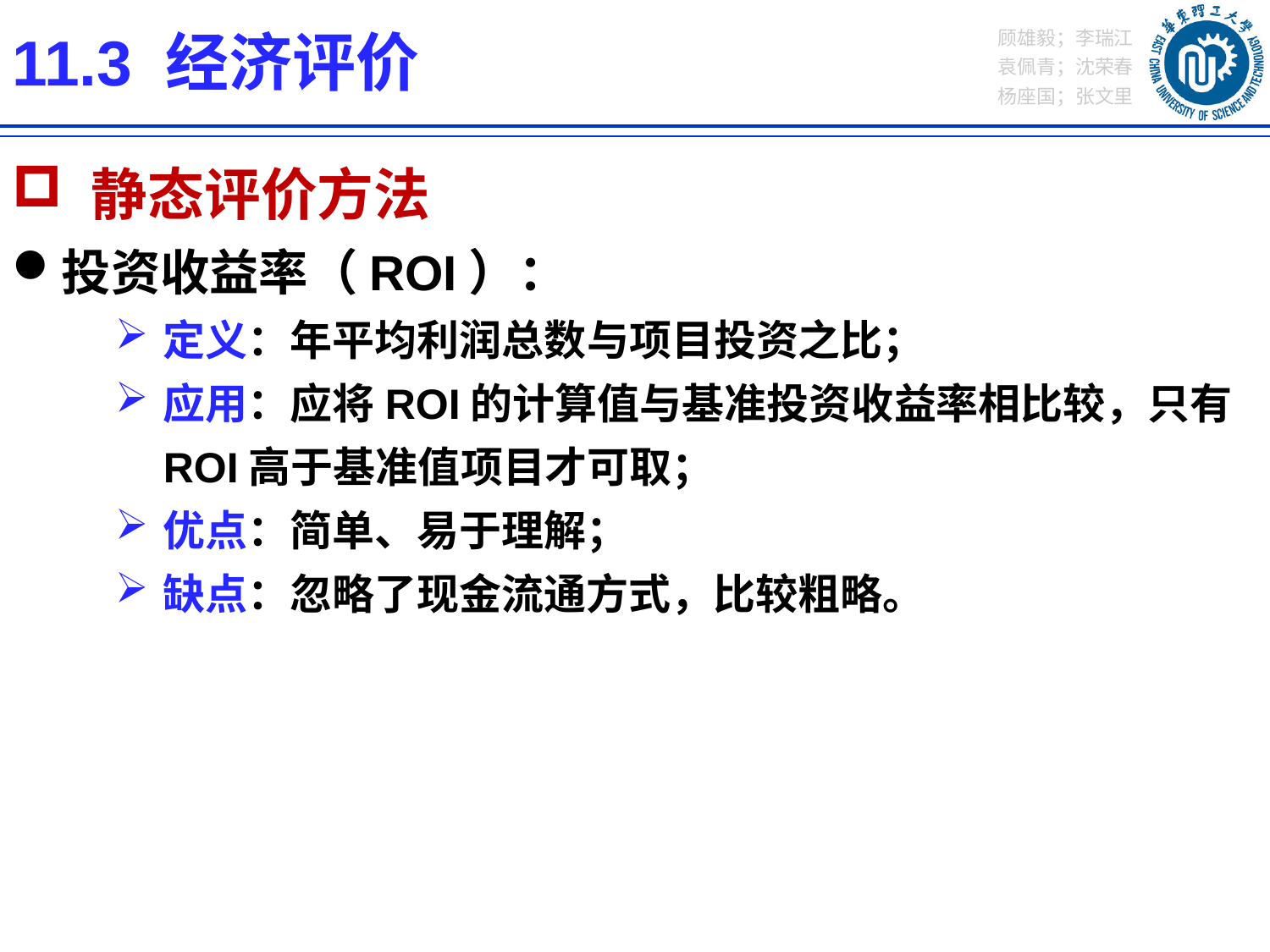

11.3 经济评价
 静态评价方法
投资收益率（ROI）：
定义：年平均利润总数与项目投资之比；
应用：应将ROI的计算值与基准投资收益率相比较，只有ROI高于基准值项目才可取；
优点：简单、易于理解；
缺点：忽略了现金流通方式，比较粗略。